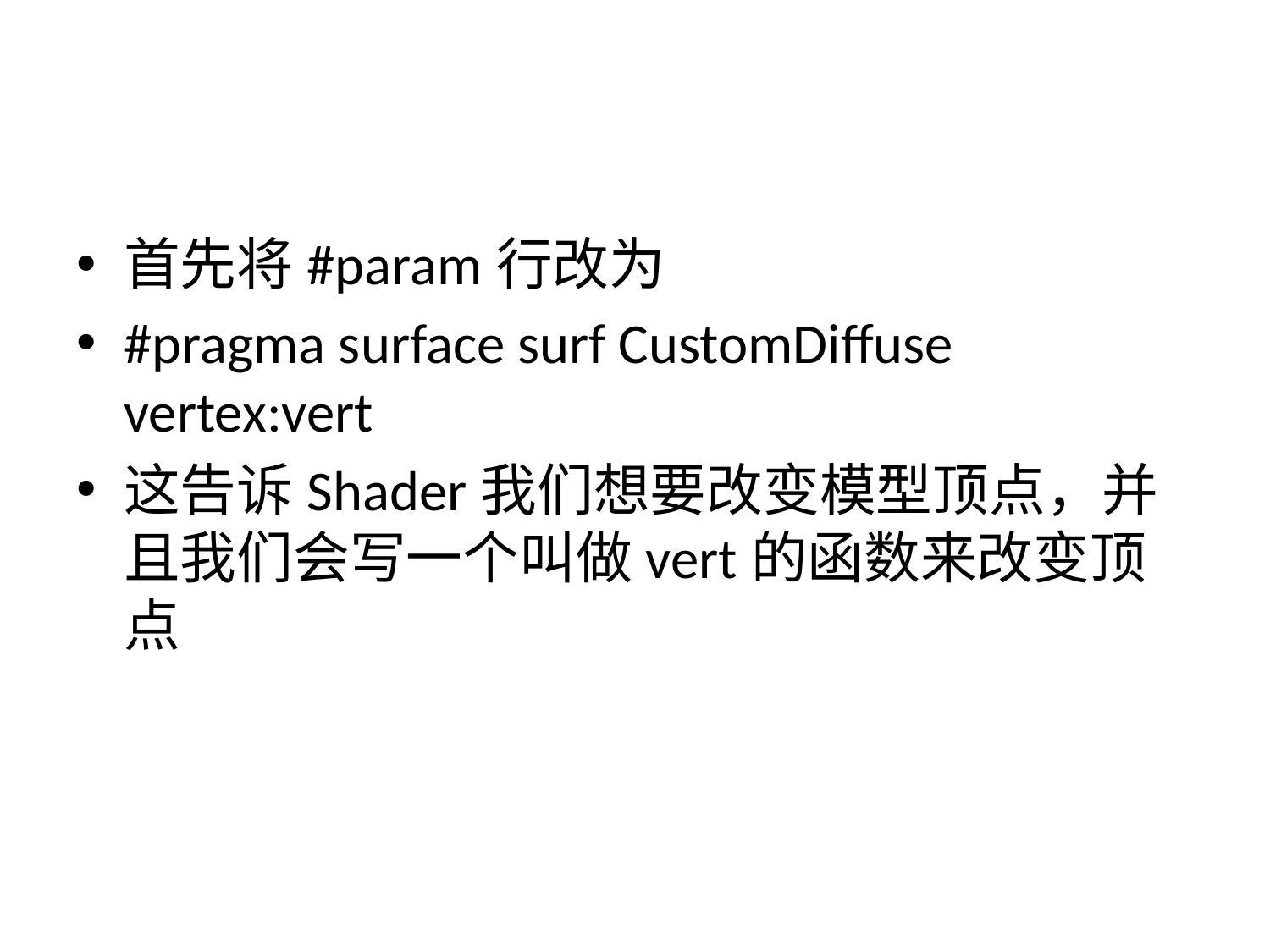

#
首先将#param行改为
#pragma surface surf CustomDiffuse vertex:vert
这告诉Shader我们想要改变模型顶点，并且我们会写一个叫做vert的函数来改变顶点